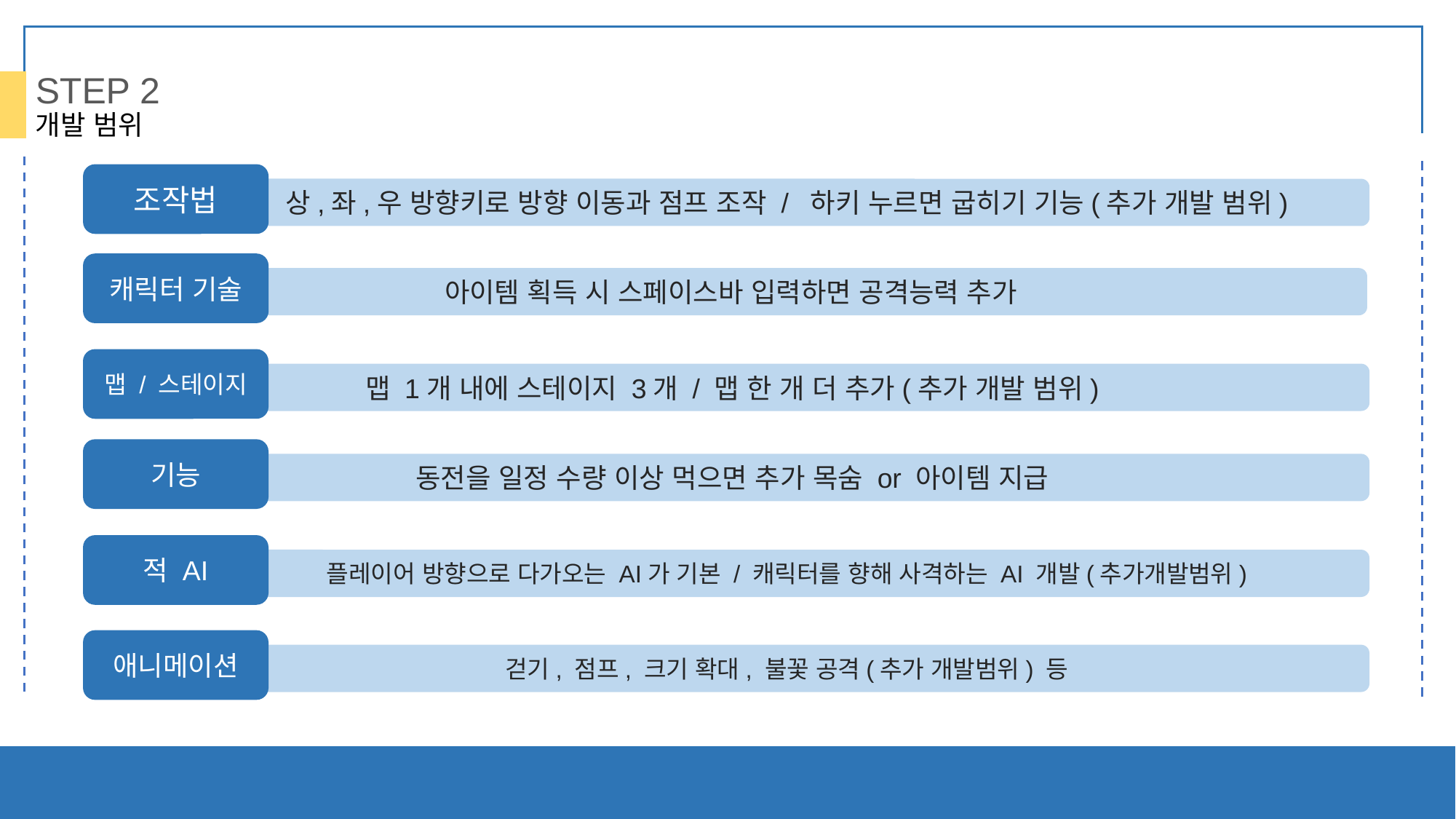

STEP 2
개발 범위

조작법
  	상,좌,우 방향키로 방향 이동과 점프 조작 /  하키 누르면 굽히기 기능(추가 개발 범위)
캐릭터 기술
아이템 획득 시 스페이스바 입력하면 공격능력 추가
맵 / 스테이지
맵 1개 내에 스테이지 3개 / 맵 한 개 더 추가(추가 개발 범위)
기능
동전을 일정 수량 이상 먹으면 추가 목숨 or 아이템 지급
적 AI
	플레이어 방향으로 다가오는 AI가 기본 / 캐릭터를 향해 사격하는 AI 개발(추가개발범위)
애니메이션
	걷기, 점프, 크기 확대, 불꽃 공격(추가 개발범위) 등